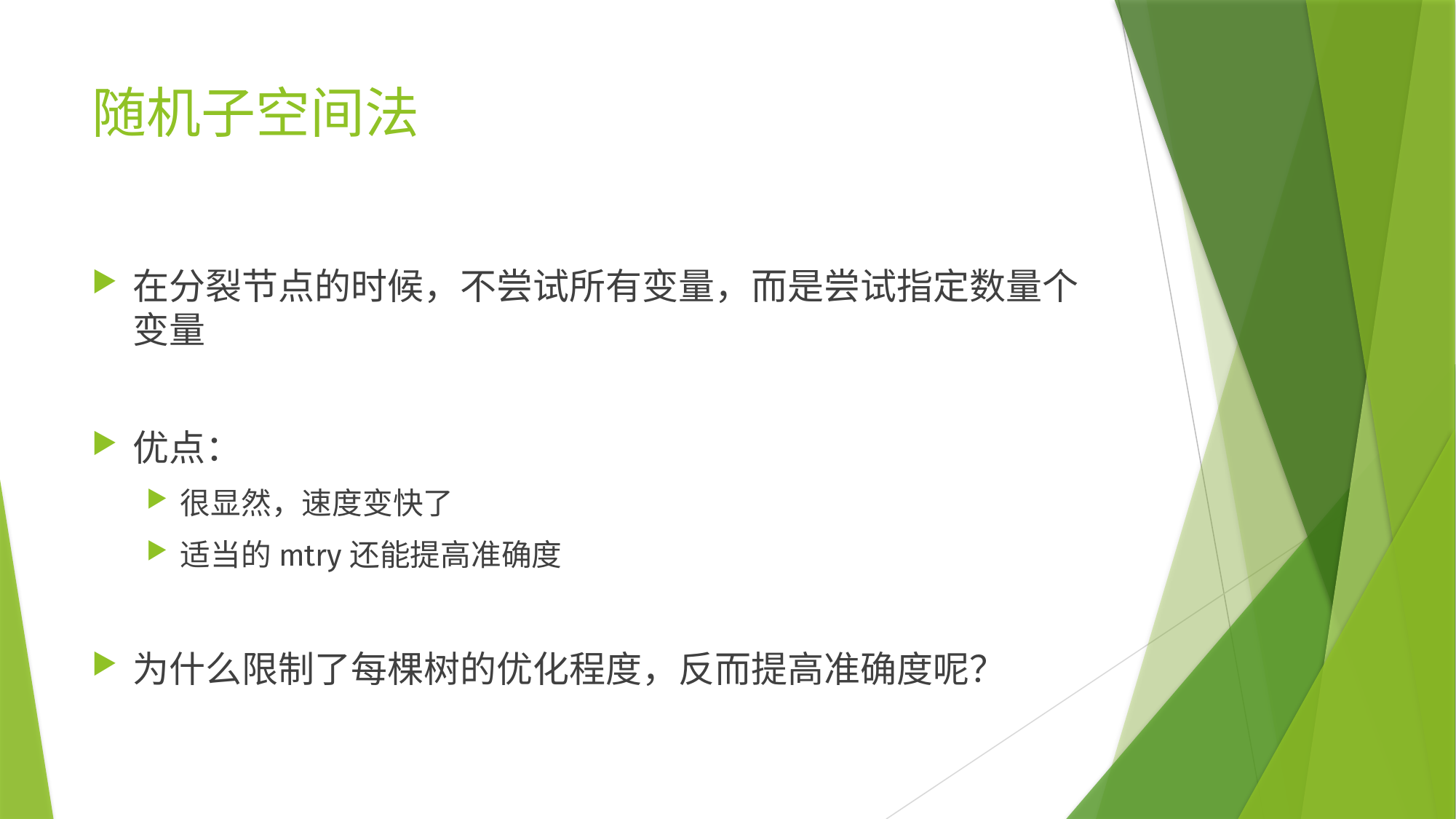

# 随机子空间法
在分裂节点的时候，不尝试所有变量，而是尝试指定数量个变量

优点：
很显然，速度变快了
适当的mtry还能提高准确度

为什么限制了每棵树的优化程度，反而提高准确度呢？